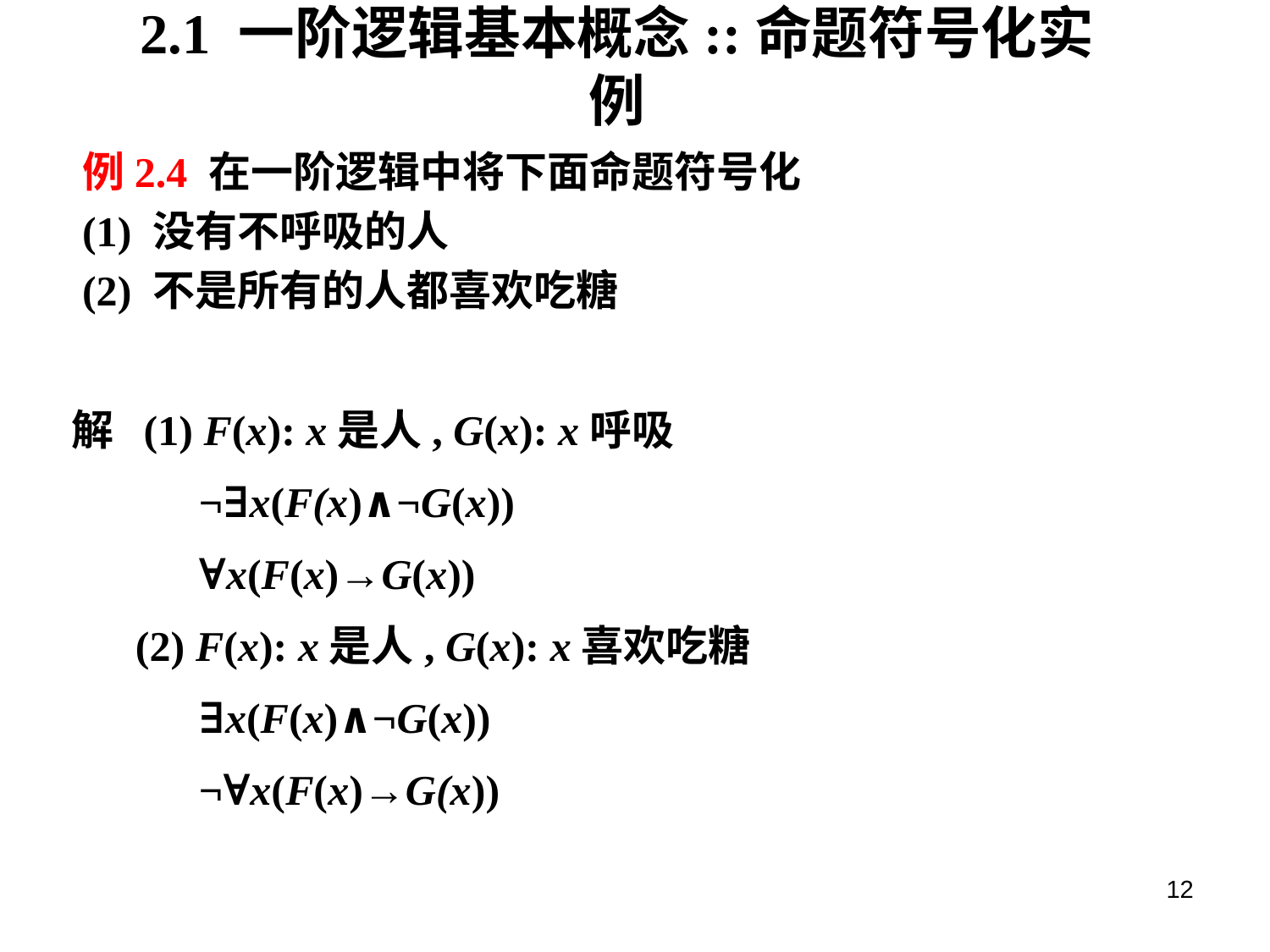

# 2.1 一阶逻辑基本概念::命题符号化实例
例2.4 在一阶逻辑中将下面命题符号化
(1) 没有不呼吸的人
(2) 不是所有的人都喜欢吃糖
解  (1) F(x): x是人, G(x): x呼吸
	¬∃x(F(x)∧¬G(x))
	∀x(F(x)→G(x))
      (2) F(x): x是人, G(x): x喜欢吃糖
	∃x(F(x)∧¬G(x))
	¬∀x(F(x)→G(x))
12